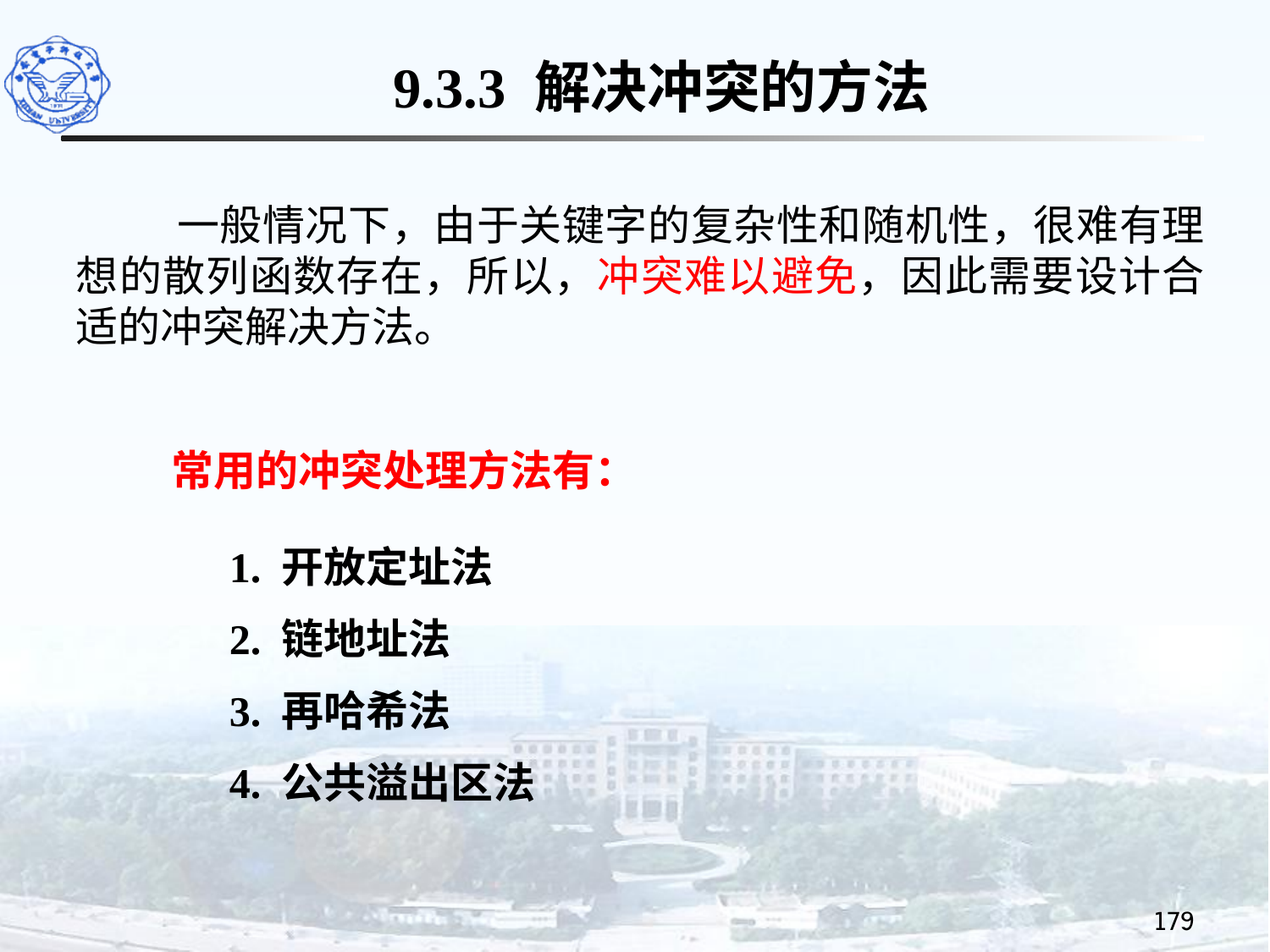

9.3.3 解决冲突的方法
         一般情况下，由于关键字的复杂性和随机性，很难有理想的散列函数存在，所以，冲突难以避免，因此需要设计合适的冲突解决方法。

         常用的冲突处理方法有：
      1. 开放定址法
      2. 链地址法
      3. 再哈希法
      4. 公共溢出区法
179